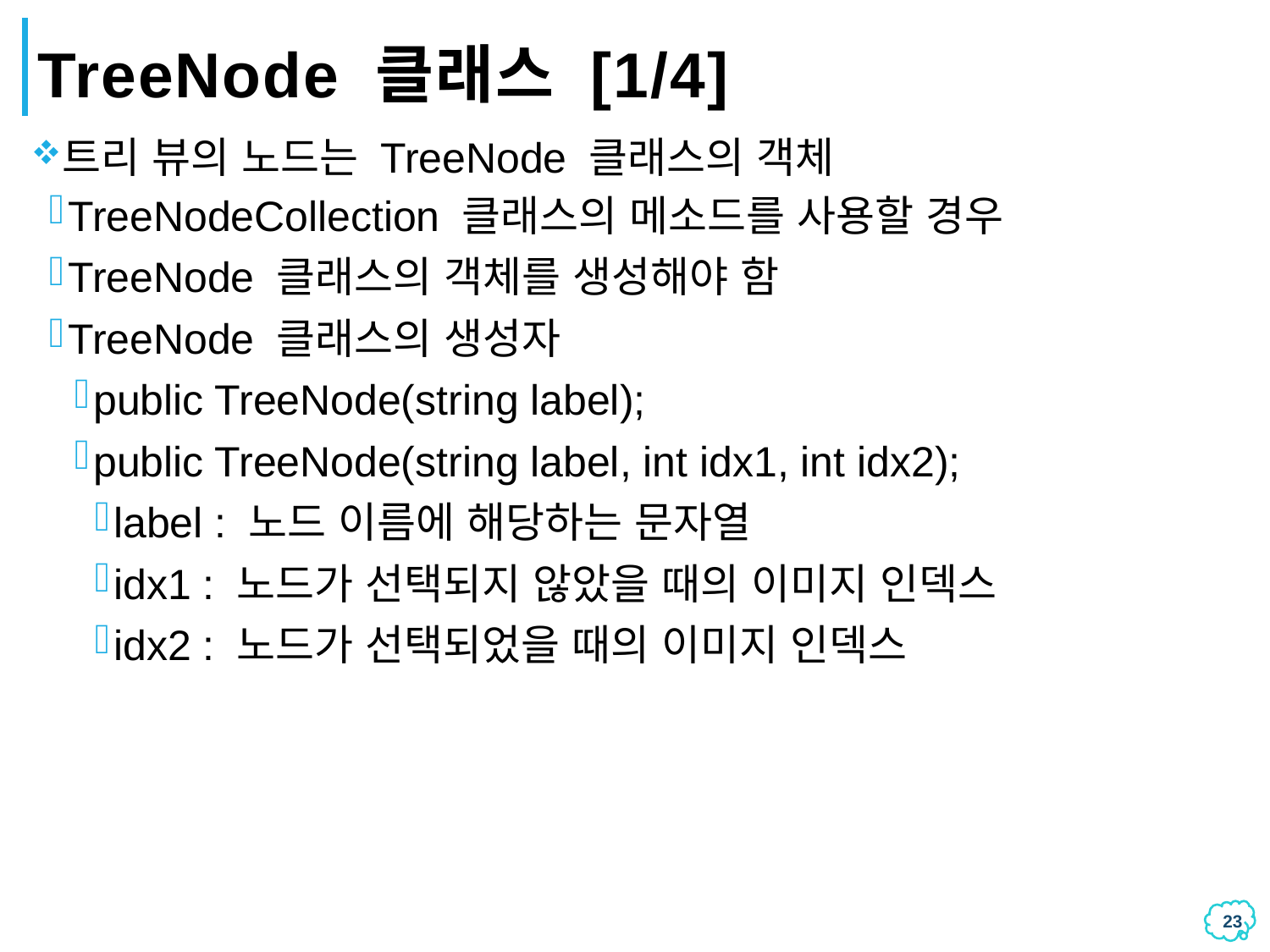

# TreeNode 클래스 [1/4]
트리 뷰의 노드는 TreeNode 클래스의 객체
TreeNodeCollection 클래스의 메소드를 사용할 경우
TreeNode 클래스의 객체를 생성해야 함
TreeNode 클래스의 생성자
public TreeNode(string label);
public TreeNode(string label, int idx1, int idx2);
label : 노드 이름에 해당하는 문자열
idx1 : 노드가 선택되지 않았을 때의 이미지 인덱스
idx2 : 노드가 선택되었을 때의 이미지 인덱스
23